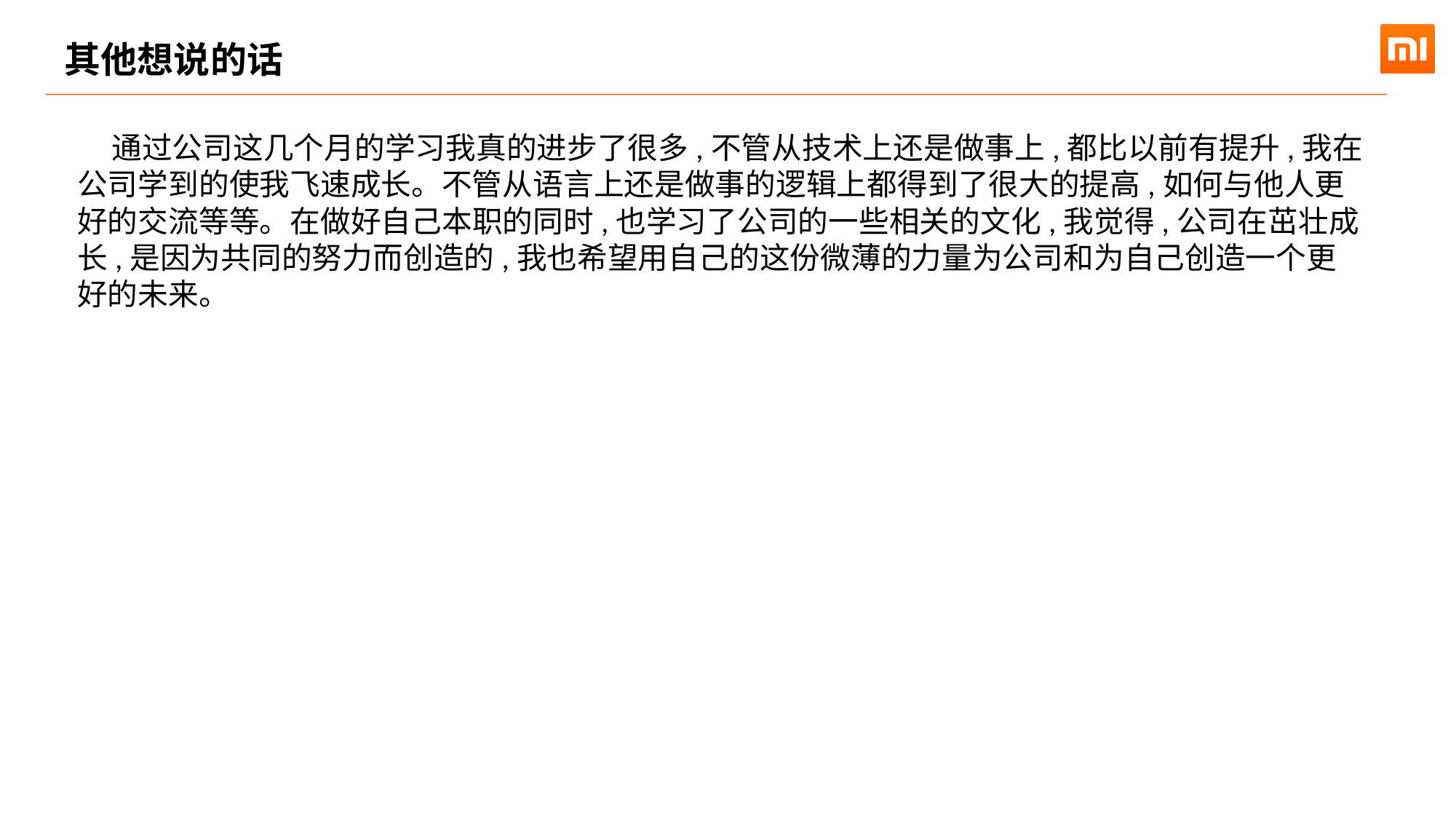

其他想说的话
    通过公司这几个月的学习我真的进步了很多,不管从技术上还是做事上,都比以前有提升,我在公司学到的使我飞速成长。不管从语言上还是做事的逻辑上都得到了很大的提高,如何与他人更好的交流等等。在做好自己本职的同时,也学习了公司的一些相关的文化,我觉得,公司在茁壮成长,是因为共同的努力而创造的,我也希望用自己的这份微薄的力量为公司和为自己创造一个更好的未来。